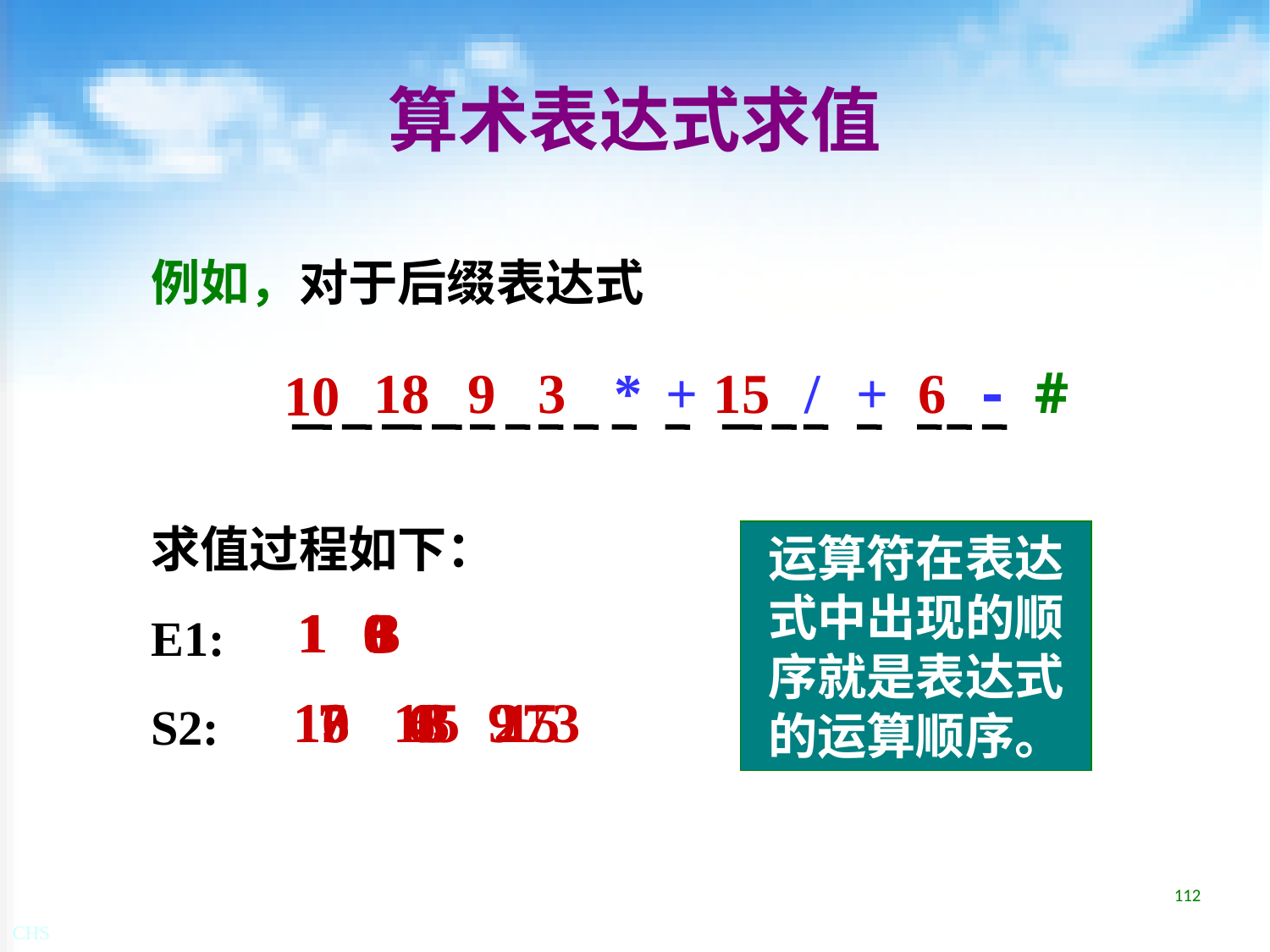

# 算术表达式求值
例如，对于后缀表达式

求值过程如下：
E1:
S2:

18
9
3
*
+
15
/
+
6
-
#
10

运算符在表达式中出现的顺序就是表达式的运算顺序。

1
1
1
8
9
3
6
0
5
10
13
7
18
45
3
6
9
27
15
3
112